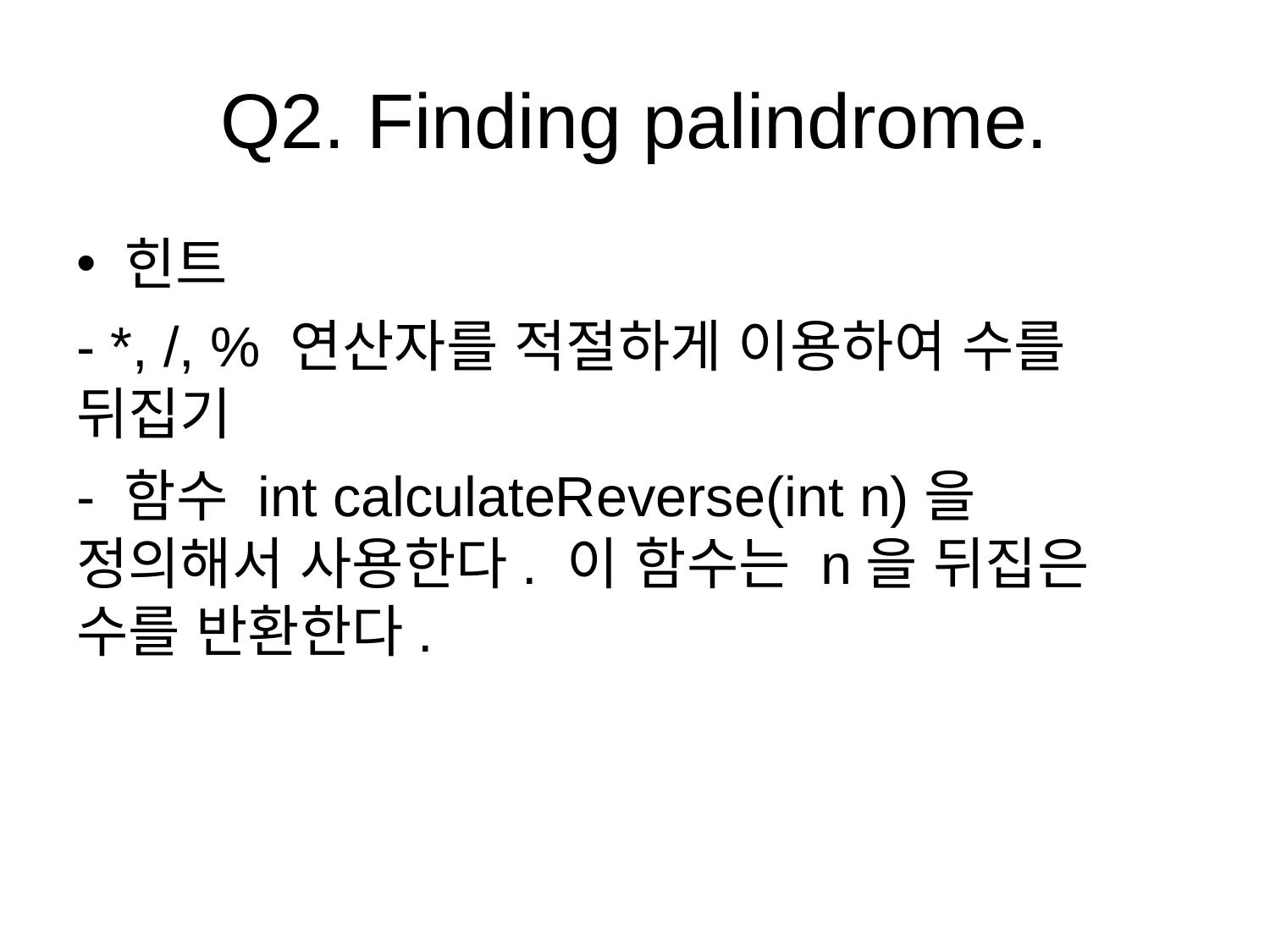

# Q2. Finding palindrome.
힌트
- *, /, % 연산자를 적절하게 이용하여 수를 뒤집기
- 함수 int calculateReverse(int n)을 정의해서 사용한다. 이 함수는 n을 뒤집은 수를 반환한다.